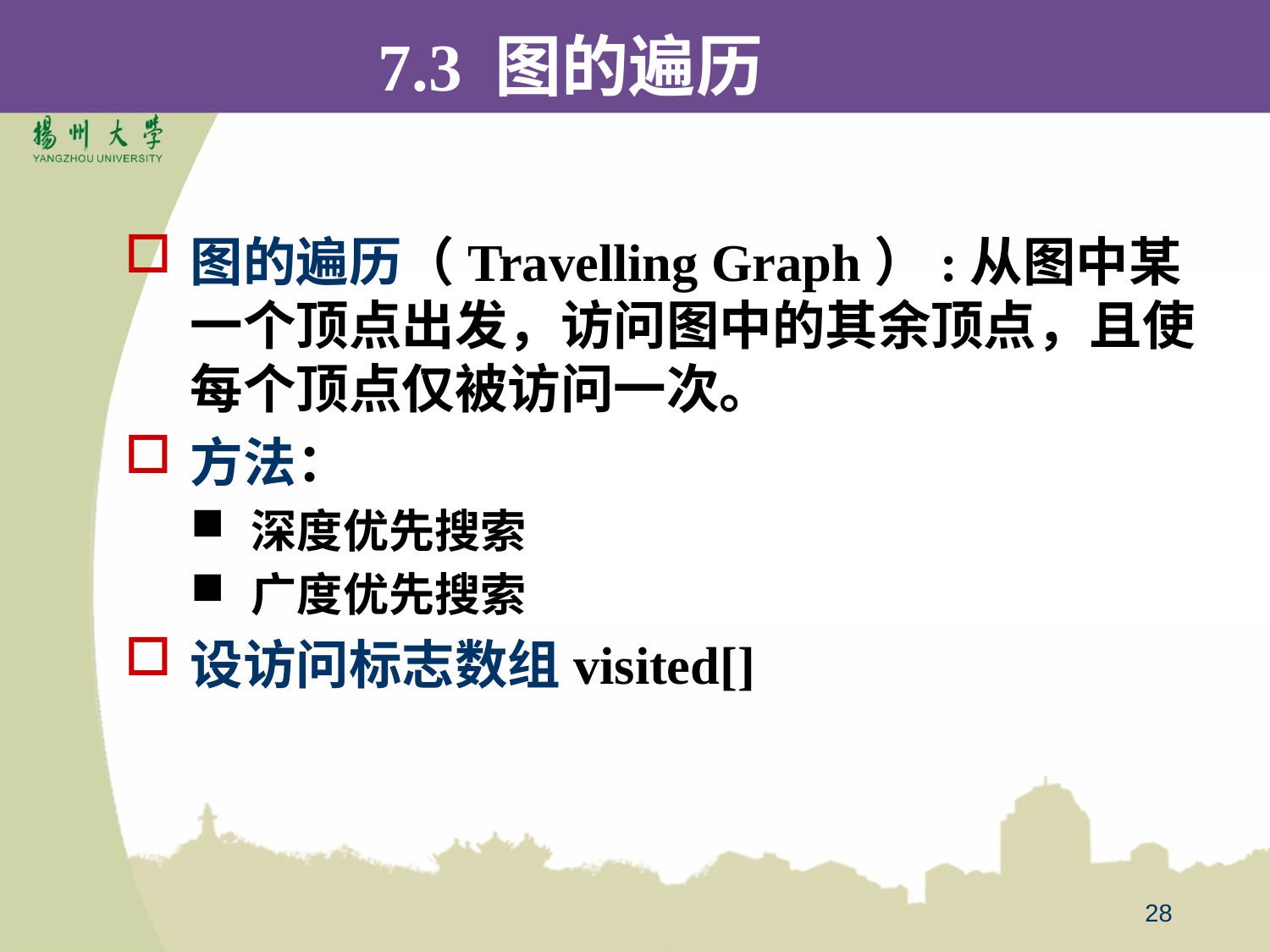

# 7.3 图的遍历
图的遍历（Travelling Graph）:从图中某一个顶点出发，访问图中的其余顶点，且使每个顶点仅被访问一次。
方法：
深度优先搜索
广度优先搜索
设访问标志数组visited[]
28